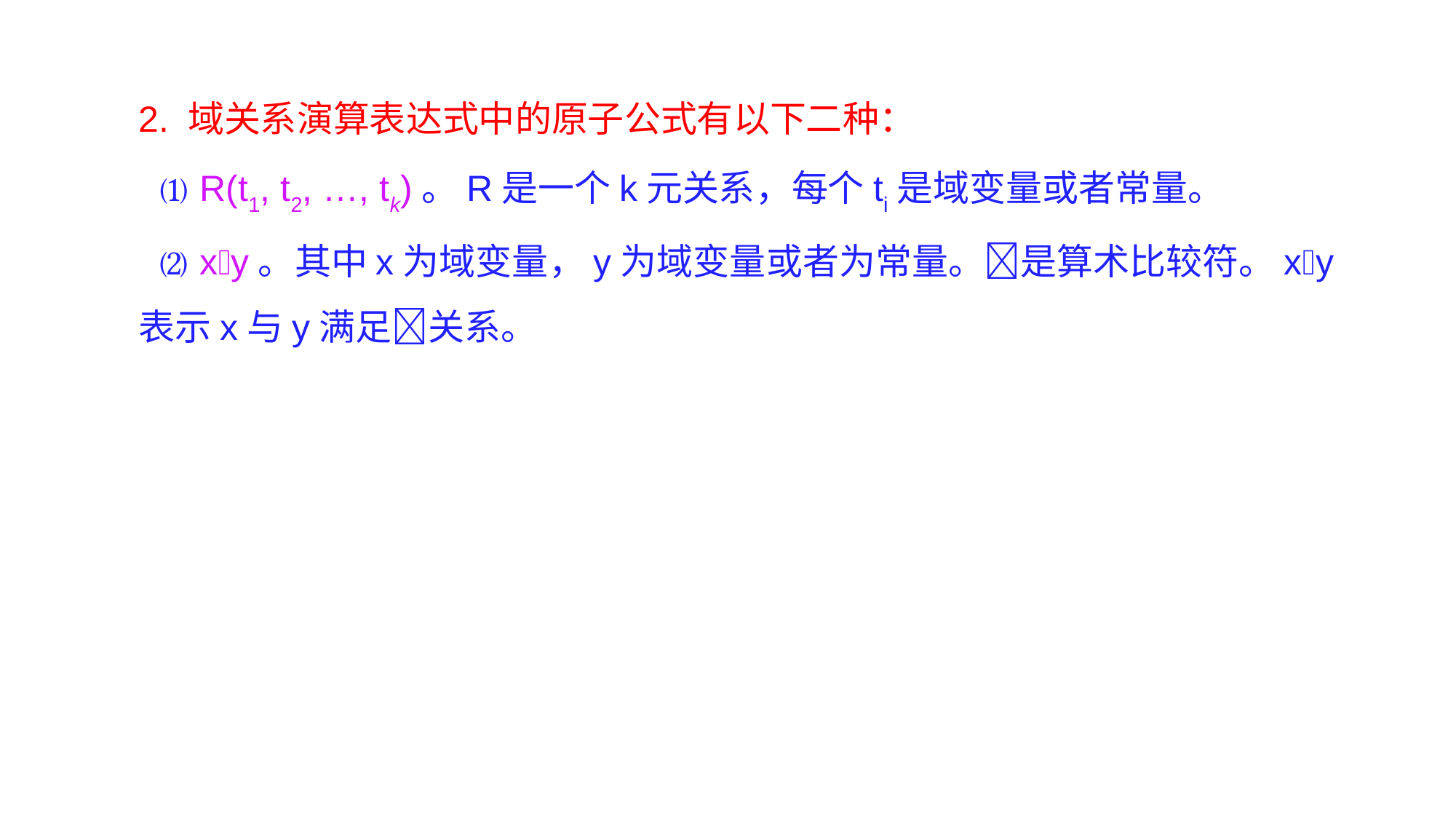

2. 域关系演算表达式中的原子公式有以下二种：
  ⑴ R(t1, t2, …, tk)。R是一个k元关系，每个ti是域变量或者常量。
  ⑵ xθy。其中x为域变量，y为域变量或者为常量。θ是算术比较符。xθy表示x与y满足θ关系。